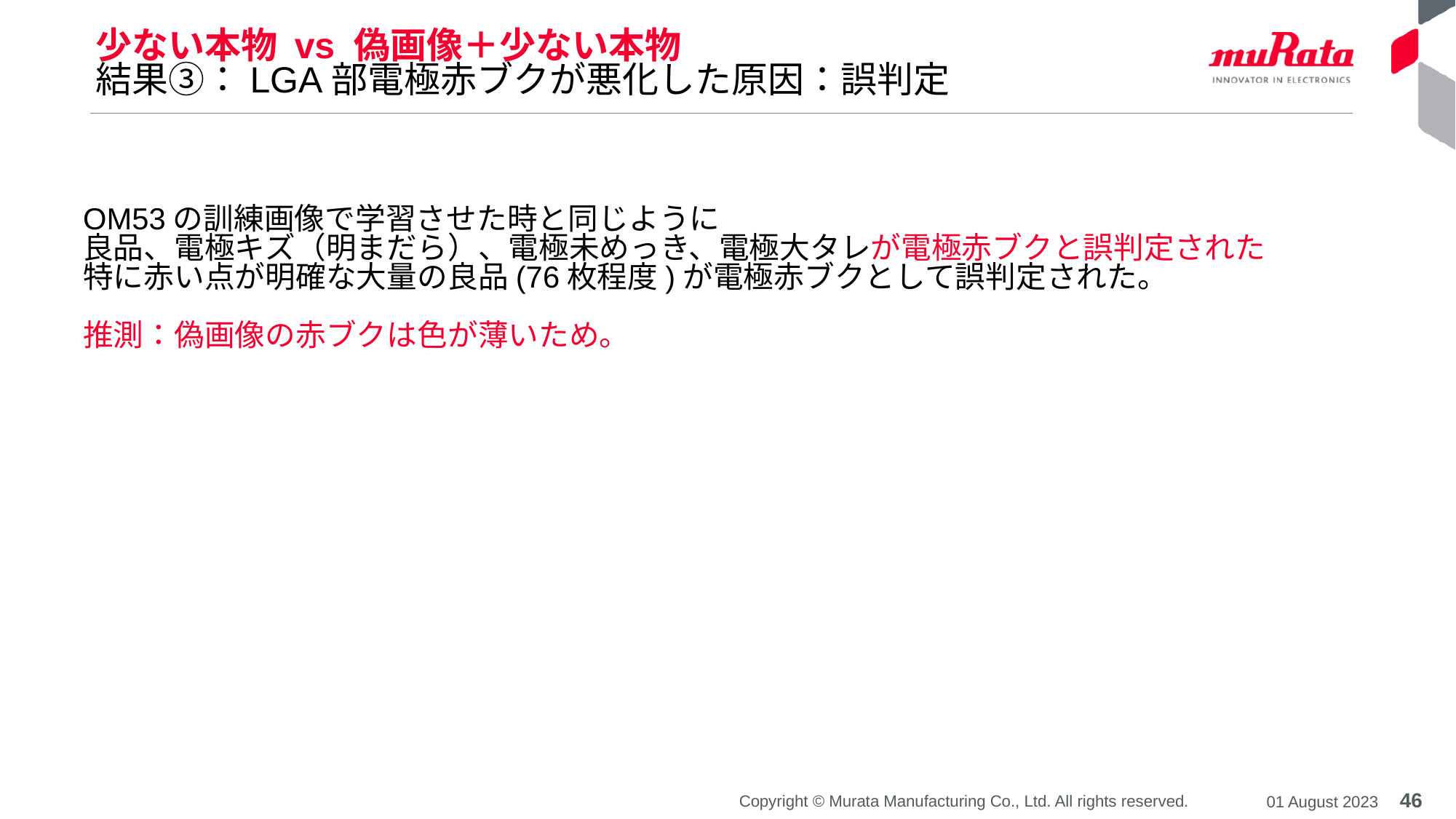

少ない本物 vs 偽画像＋少ない本物
結果③：LGA部電極赤ブクが悪化した原因：誤判定
# OM53の訓練画像で学習させた時と同じように 良品、電極キズ（明まだら）、電極未めっき、電極大タレが電極赤ブクと誤判定された 特に赤い点が明確な大量の良品(76枚程度)が電極赤ブクとして誤判定された。 推測：偽画像の赤ブクは色が薄いため。